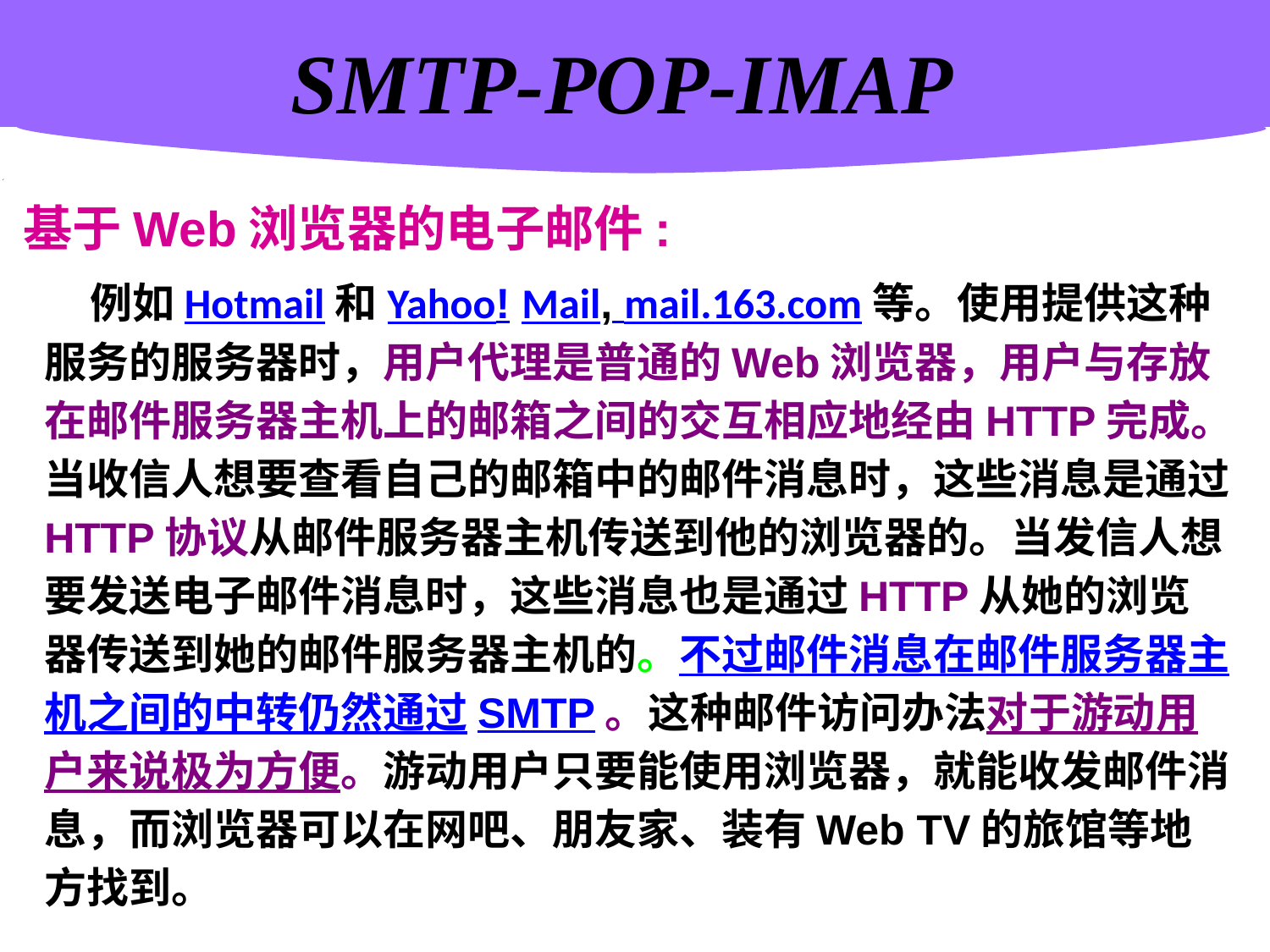

计算机网络概述
SMTP-POP-IMAP

基于Web浏览器的电子邮件:
   例如Hotmail和Yahoo! Mail, mail.163.com等。使用提供这种服务的服务器时，用户代理是普通的Web浏览器，用户与存放在邮件服务器主机上的邮箱之间的交互相应地经由HTTP完成。当收信人想要查看自己的邮箱中的邮件消息时，这些消息是通过HTTP协议从邮件服务器主机传送到他的浏览器的。当发信人想要发送电子邮件消息时，这些消息也是通过HTTP从她的浏览器传送到她的邮件服务器主机的。不过邮件消息在邮件服务器主机之间的中转仍然通过SMTP。这种邮件访问办法对于游动用户来说极为方便。游动用户只要能使用浏览器，就能收发邮件消息，而浏览器可以在网吧、朋友家、装有Web TV的旅馆等地方找到。